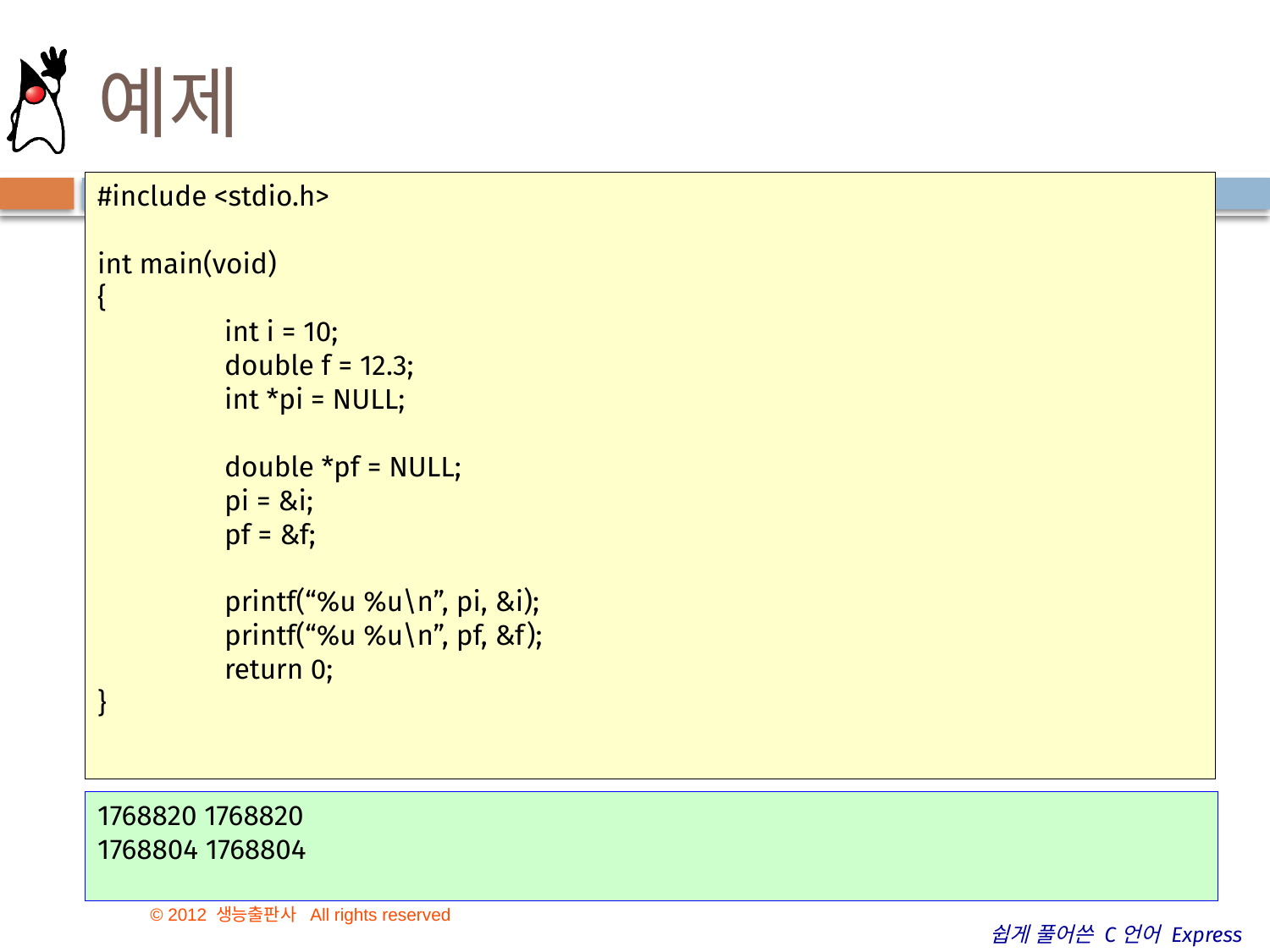

# 예제
#include <stdio.h>

int main(void)
{
	int i = 10;
	double f = 12.3;
	int *pi = NULL;

	double *pf = NULL;
	pi = &i;
	pf = &f;

	printf(“%u %u\n”, pi, &i);
	printf(“%u %u\n”, pf, &f);
	return 0;
}

1768820 1768820
1768804 1768804